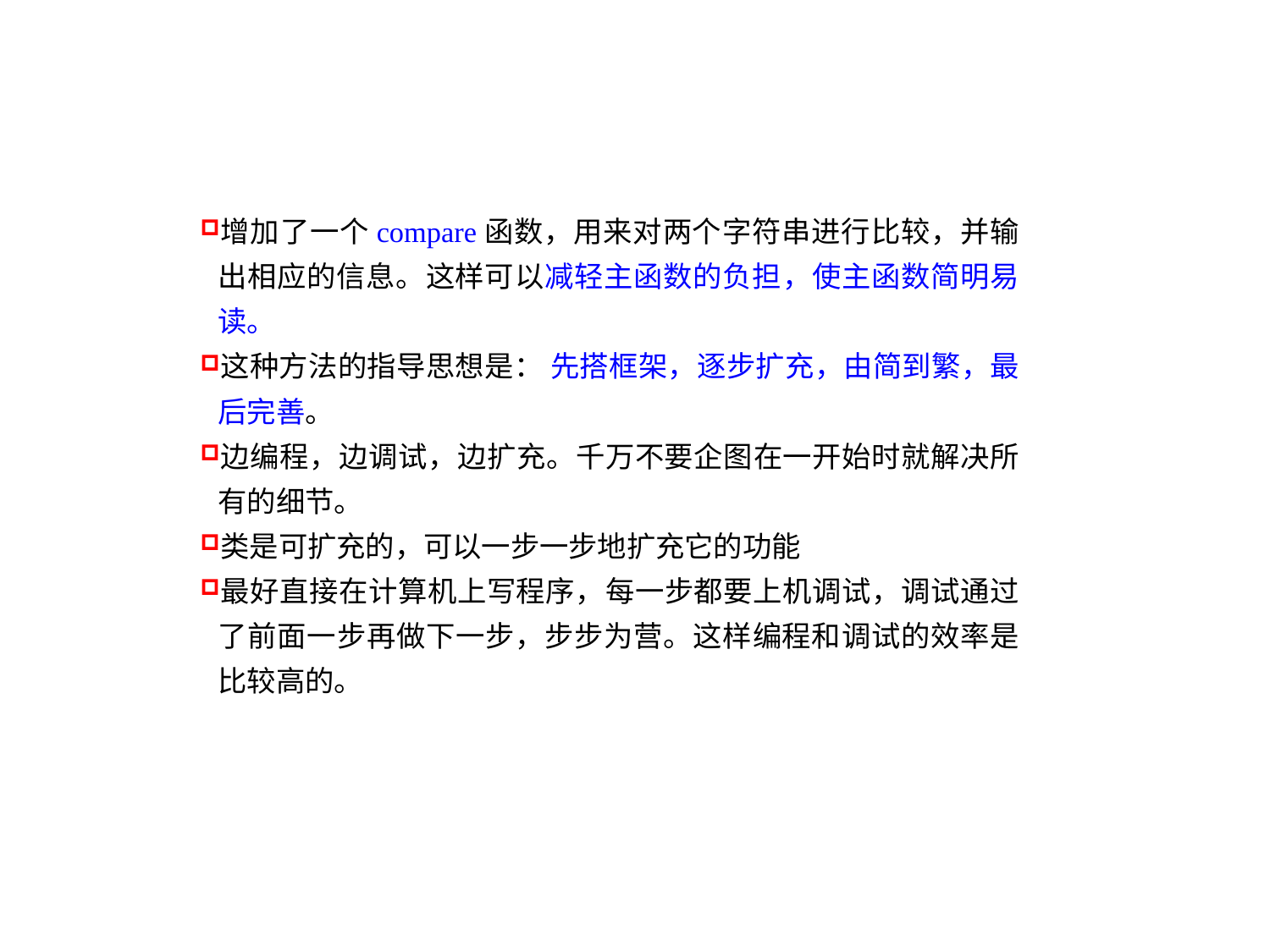

增加了一个compare函数，用来对两个字符串进行比较，并输出相应的信息。这样可以减轻主函数的负担，使主函数简明易读。
这种方法的指导思想是： 先搭框架，逐步扩充，由简到繁，最后完善。
边编程，边调试，边扩充。千万不要企图在一开始时就解决所有的细节。
类是可扩充的，可以一步一步地扩充它的功能
最好直接在计算机上写程序，每一步都要上机调试，调试通过了前面一步再做下一步，步步为营。这样编程和调试的效率是比较高的。